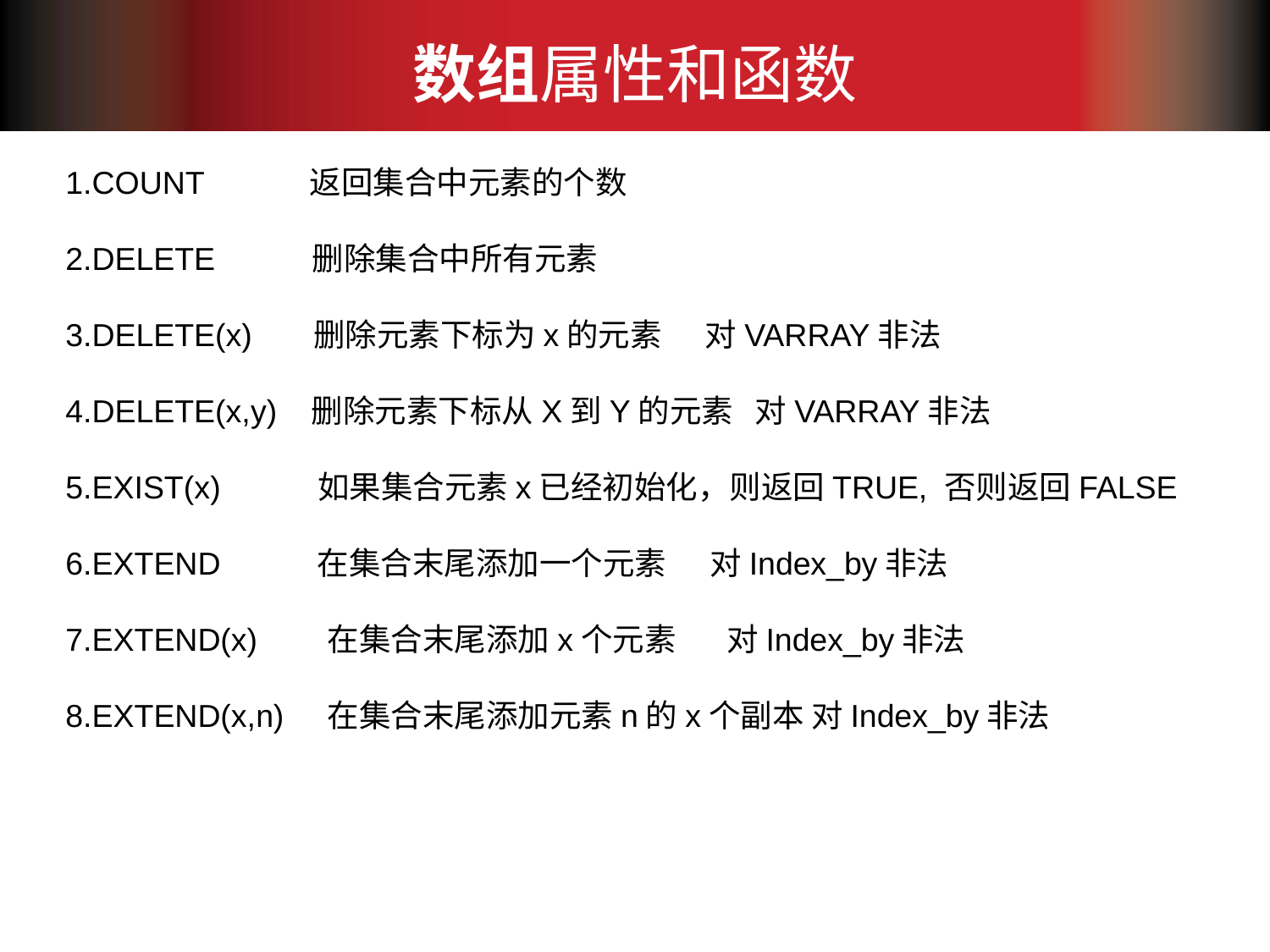

# 数组属性和函数
1.COUNT           返回集合中元素的个数

2.DELETE          删除集合中所有元素

3.DELETE(x)      删除元素下标为x的元素      对VARRAY非法

4.DELETE(x,y)   删除元素下标从X到Y的元素   对VARRAY非法

5.EXIST(x)          如果集合元素x已经初始化，则返回TRUE, 否则返回FALSE

6.EXTEND          在集合末尾添加一个元素      对Index_by非法

7.EXTEND(x)       在集合末尾添加x个元素       对Index_by非法

8.EXTEND(x,n)    在集合末尾添加元素n的x个副本 对Index_by非法